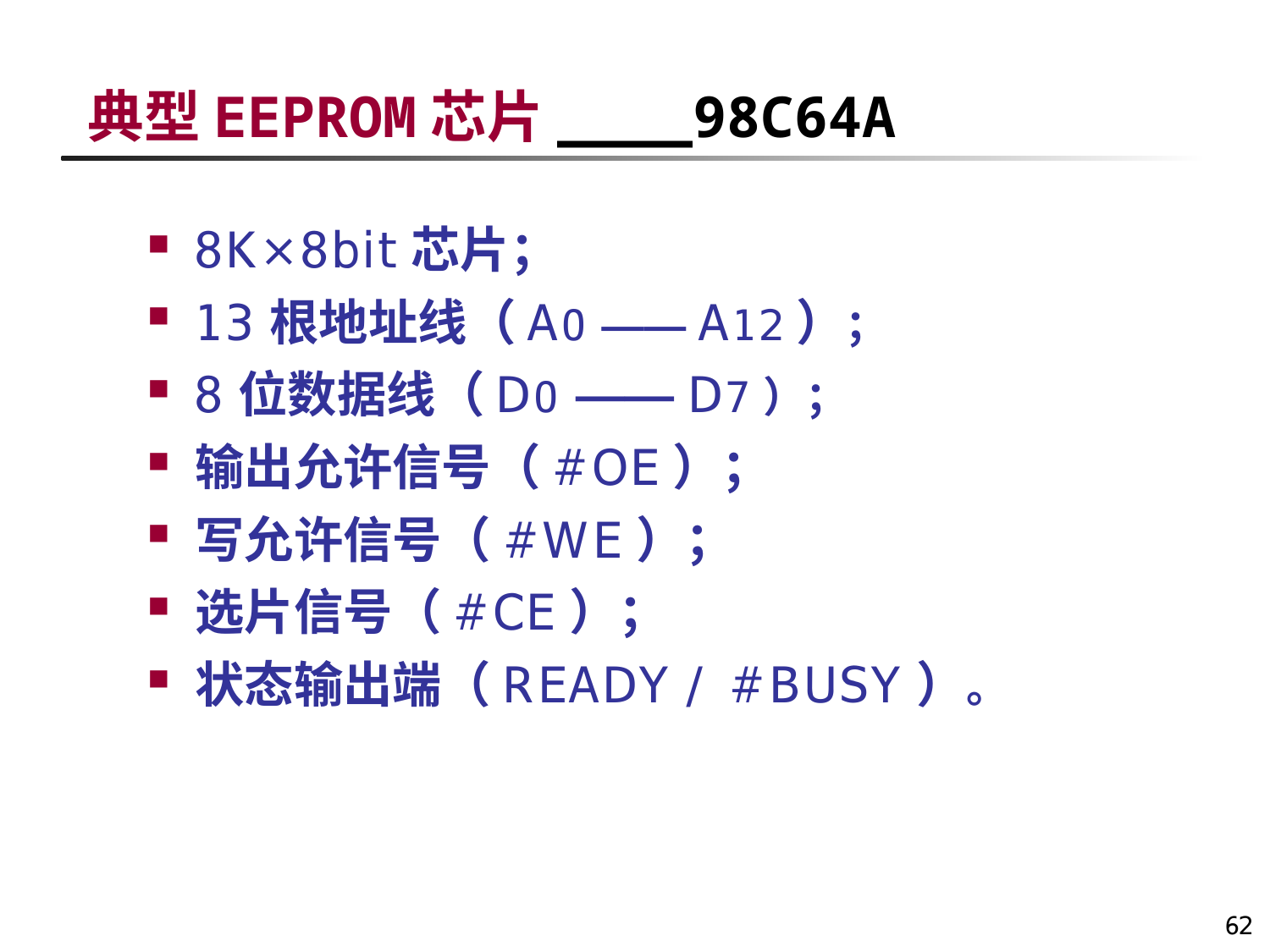

# 典型EEPROM芯片____98C64A
8K×8bit芯片；
13根地址线（A0 —— A12）；
8位数据线（D0 —— D7）；
输出允许信号（#OE）；
写允许信号（#WE）；
选片信号（#CE）；
状态输出端（READY / #BUSY）。
62